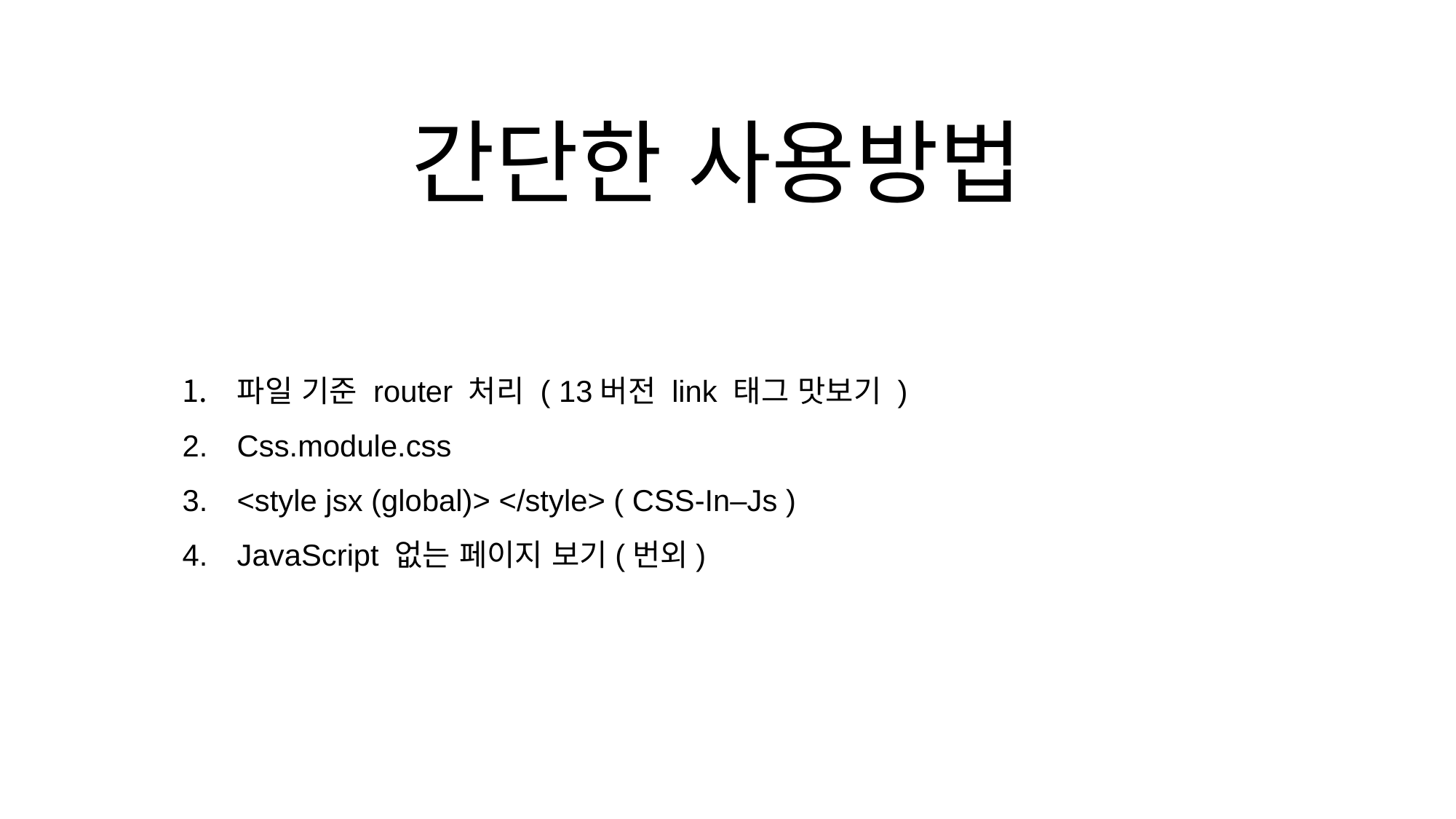

# 간단한 사용방법
파일 기준 router 처리 ( 13버전 link 태그 맛보기 )
Css.module.css
<style jsx (global)> </style> ( CSS-In–Js )
JavaScript 없는 페이지 보기(번외)